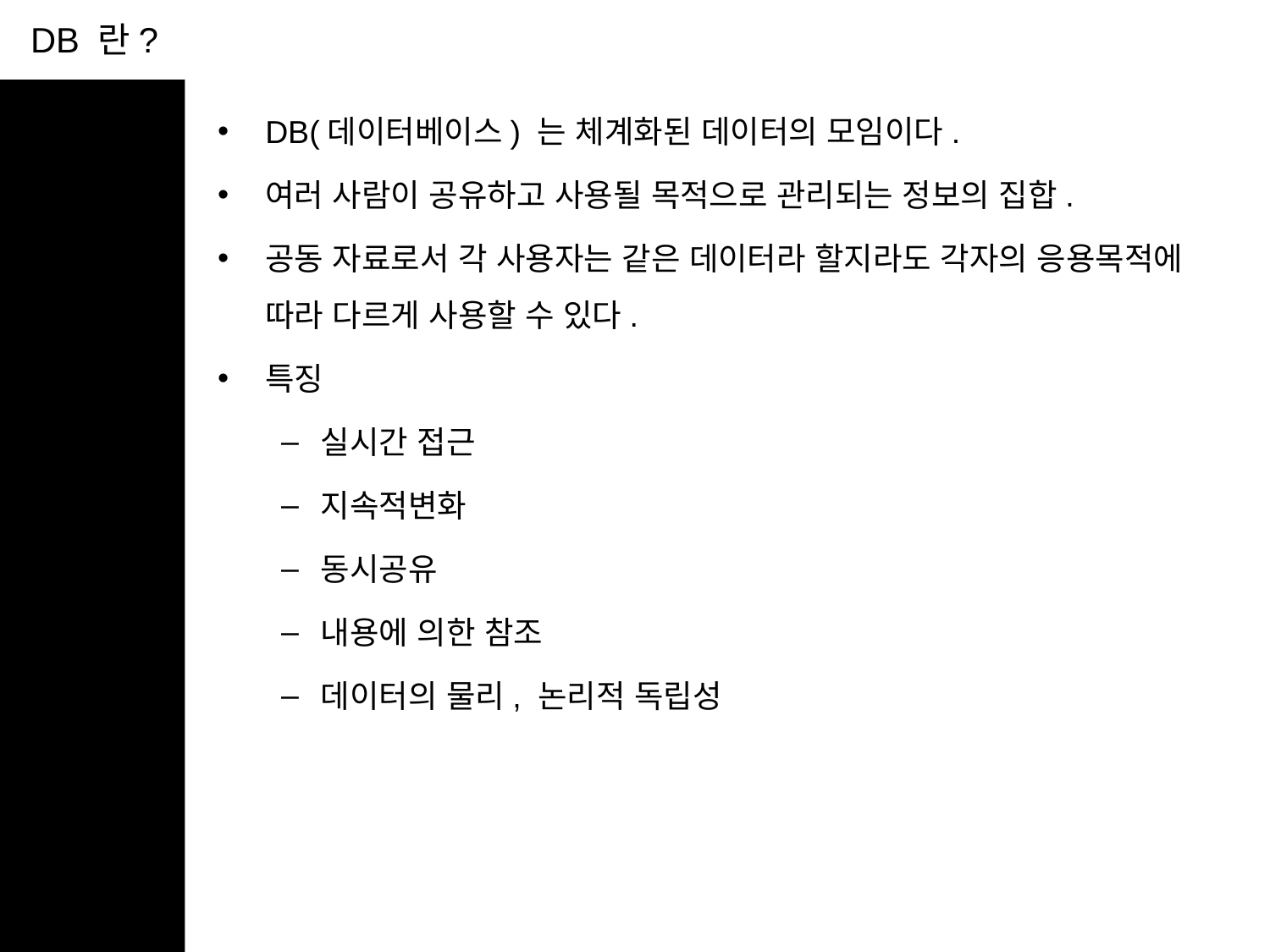

# DB 란?
DB(데이터베이스) 는 체계화된 데이터의 모임이다.
여러 사람이 공유하고 사용될 목적으로 관리되는 정보의 집합.
공동 자료로서 각 사용자는 같은 데이터라 할지라도 각자의 응용목적에 따라 다르게 사용할 수 있다.
특징
실시간 접근
지속적변화
동시공유
내용에 의한 참조
데이터의 물리, 논리적 독립성